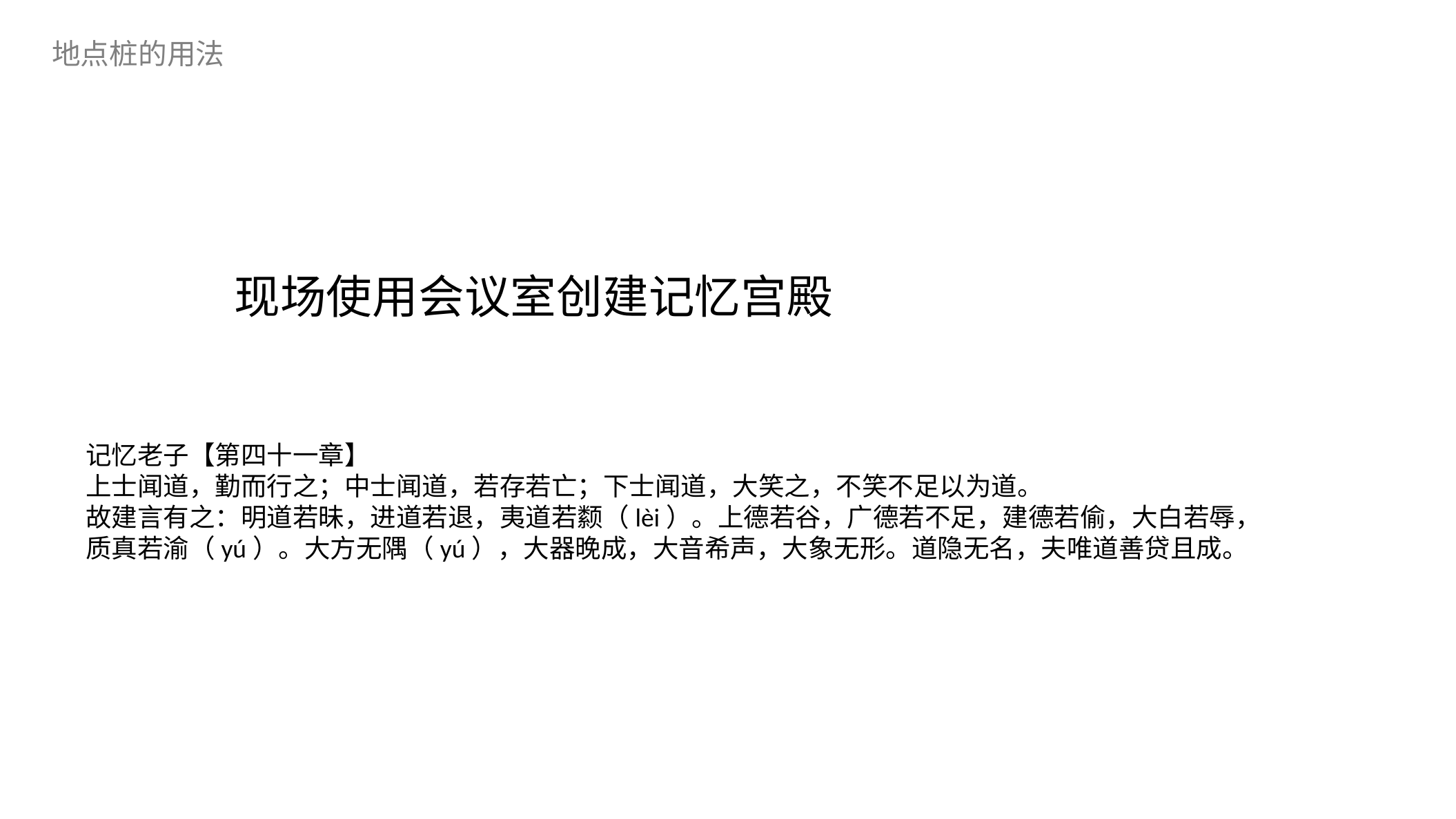

地点桩的用法
现场使用会议室创建记忆宫殿
记忆老子【第四十一章】
上士闻道，勤而行之；中士闻道，若存若亡；下士闻道，大笑之，不笑不足以为道。
故建言有之：明道若昧，进道若退，夷道若颣（lèi）。上德若谷，广德若不足，建德若偷，大白若辱，
质真若渝（yú）。大方无隅（yú），大器晚成，大音希声，大象无形。道隐无名，夫唯道善贷且成。